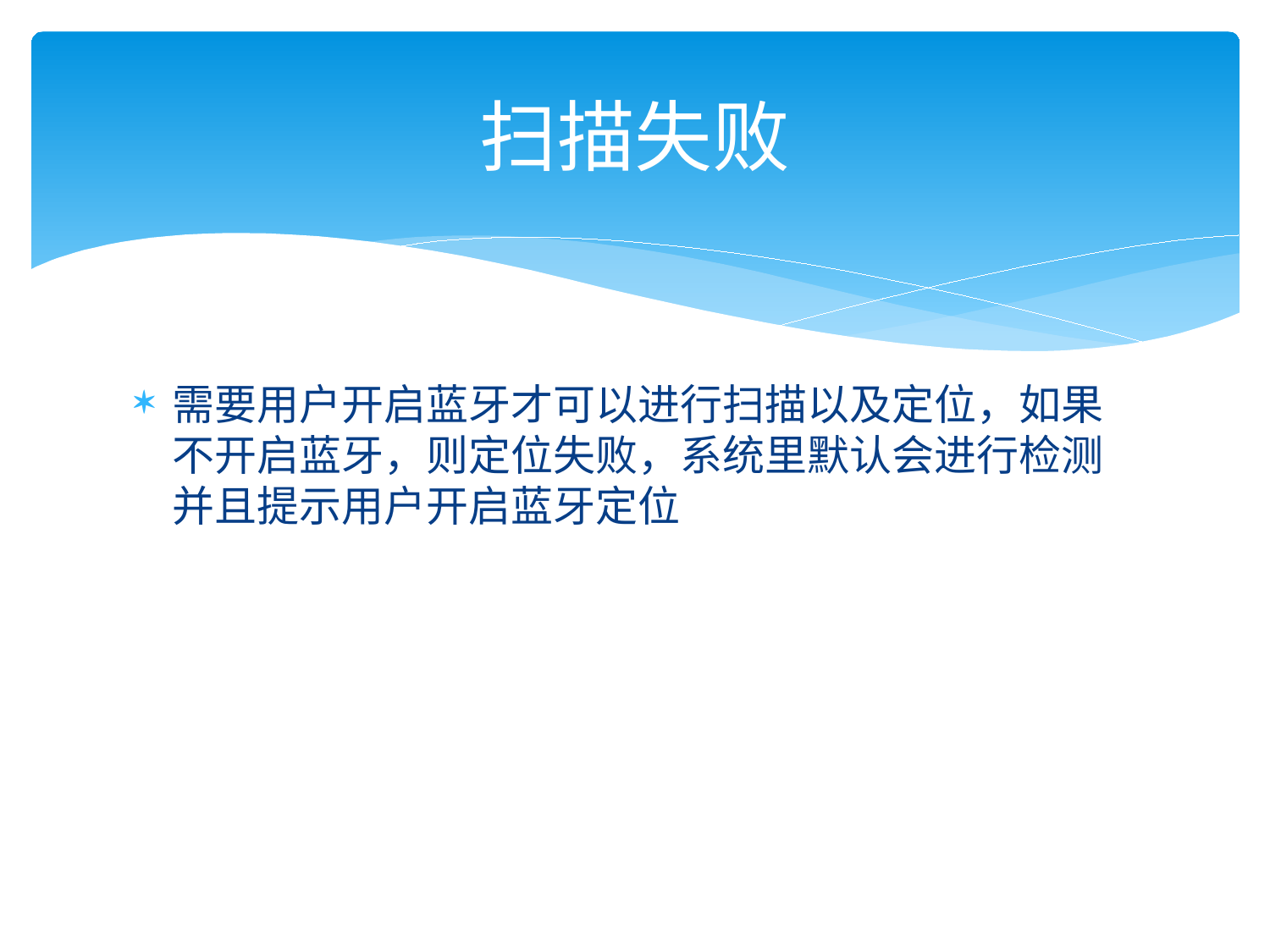

# 扫描失败
需要用户开启蓝牙才可以进行扫描以及定位，如果不开启蓝牙，则定位失败，系统里默认会进行检测并且提示用户开启蓝牙定位